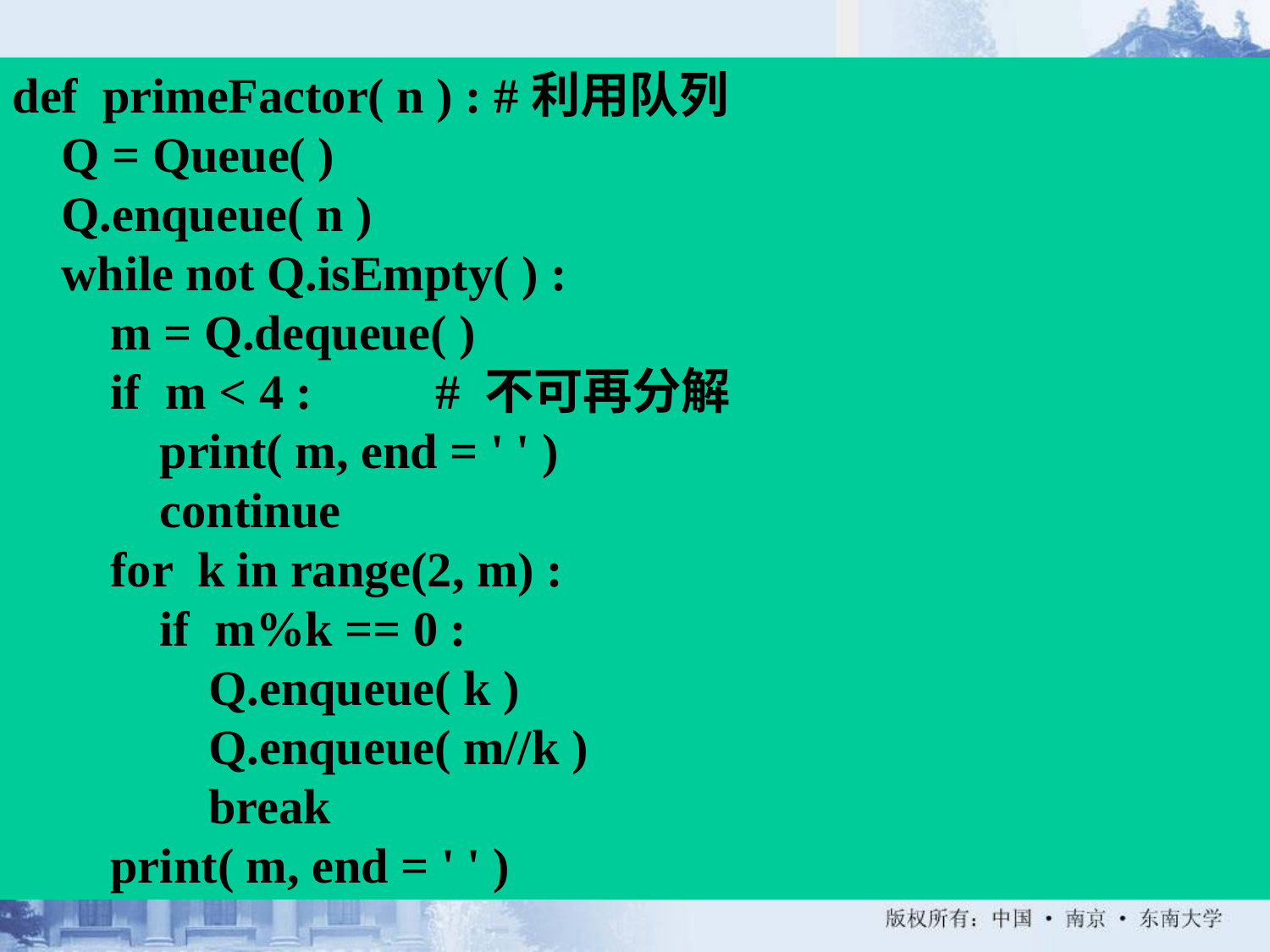

def  primeFactor( n ) : #利用队列
    Q = Queue( )
    Q.enqueue( n )
    while not Q.isEmpty( ) :
        m = Q.dequeue( )
        if  m < 4 :          # 不可再分解
            print( m, end = ' ' )
            continue
        for  k in range(2, m) :
            if  m%k == 0 :
                Q.enqueue( k )
                Q.enqueue( m//k )
                break
        print( m, end = ' ' )